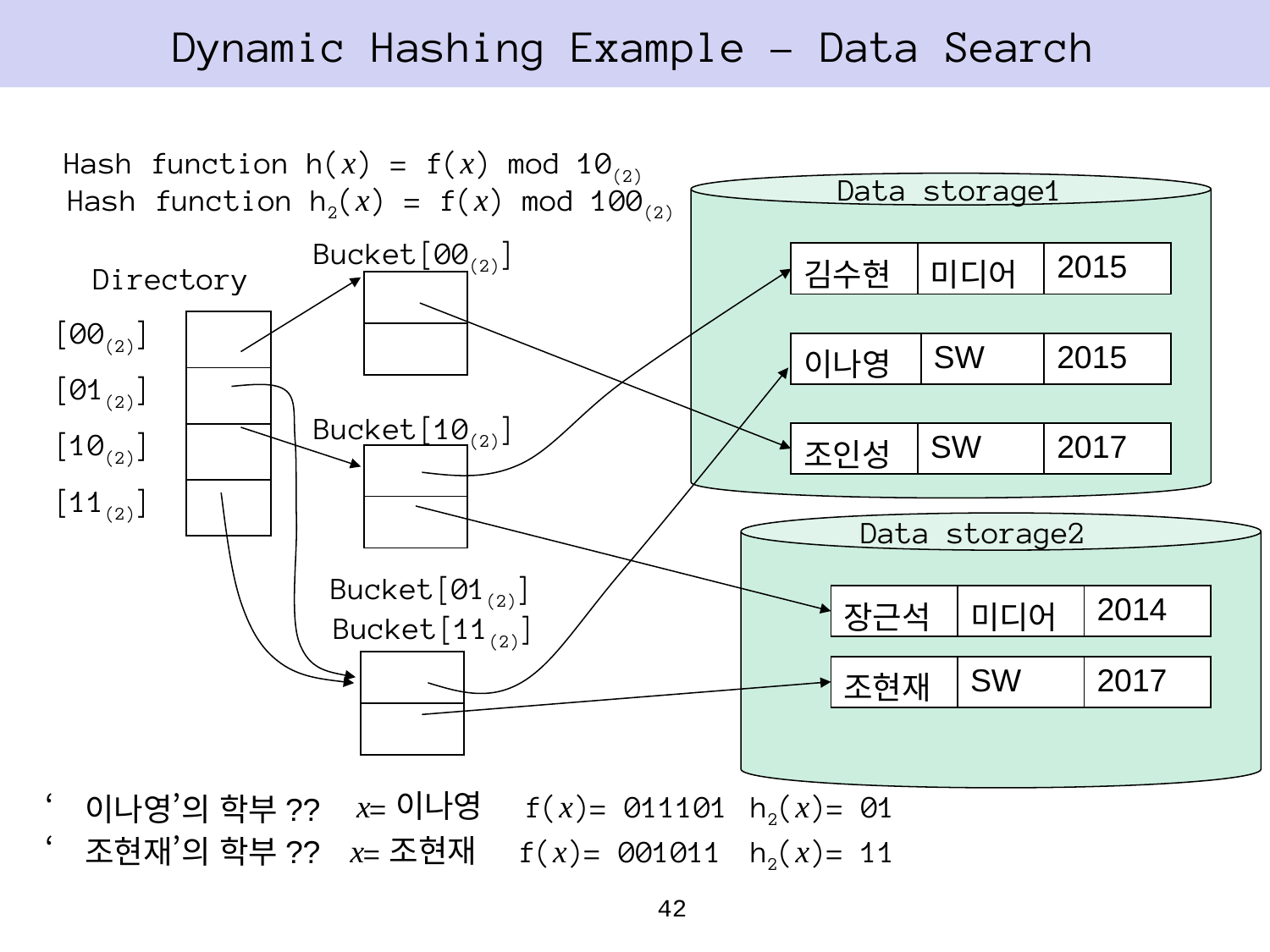

# Dynamic Hashing Example – Data Search
Hash function h(x) = f(x) mod 10(2)
Data storage1
Hash function h2(x) = f(x) mod 100(2)

Bucket[00(2)]
| 김수현 | 미디어 | 2015 |
| --- | --- | --- |
Directory

|  |
| --- |
|  |
| [00(2)] |  |
| --- | --- |
| [01(2)] |  |
| [10(2)] |  |
| [11(2)] |  |
| 이나영 | SW | 2015 |
| --- | --- | --- |

Bucket[10(2)]
| 조인성 | SW | 2017 |
| --- | --- | --- |
|  |
| --- |
|  |

Data storage2

Bucket[01(2)]
| 장근석 | 미디어 | 2014 |
| --- | --- | --- |
Bucket[11(2)]
|  |
| --- |
|  |
| 조현재 | SW | 2017 |
| --- | --- | --- |
x=이나영
f(x)= 011101
h2(x)= 01
‘이나영’의 학부??
x=조현재
f(x)= 001011
h2(x)= 11
‘조현재’의 학부??
42